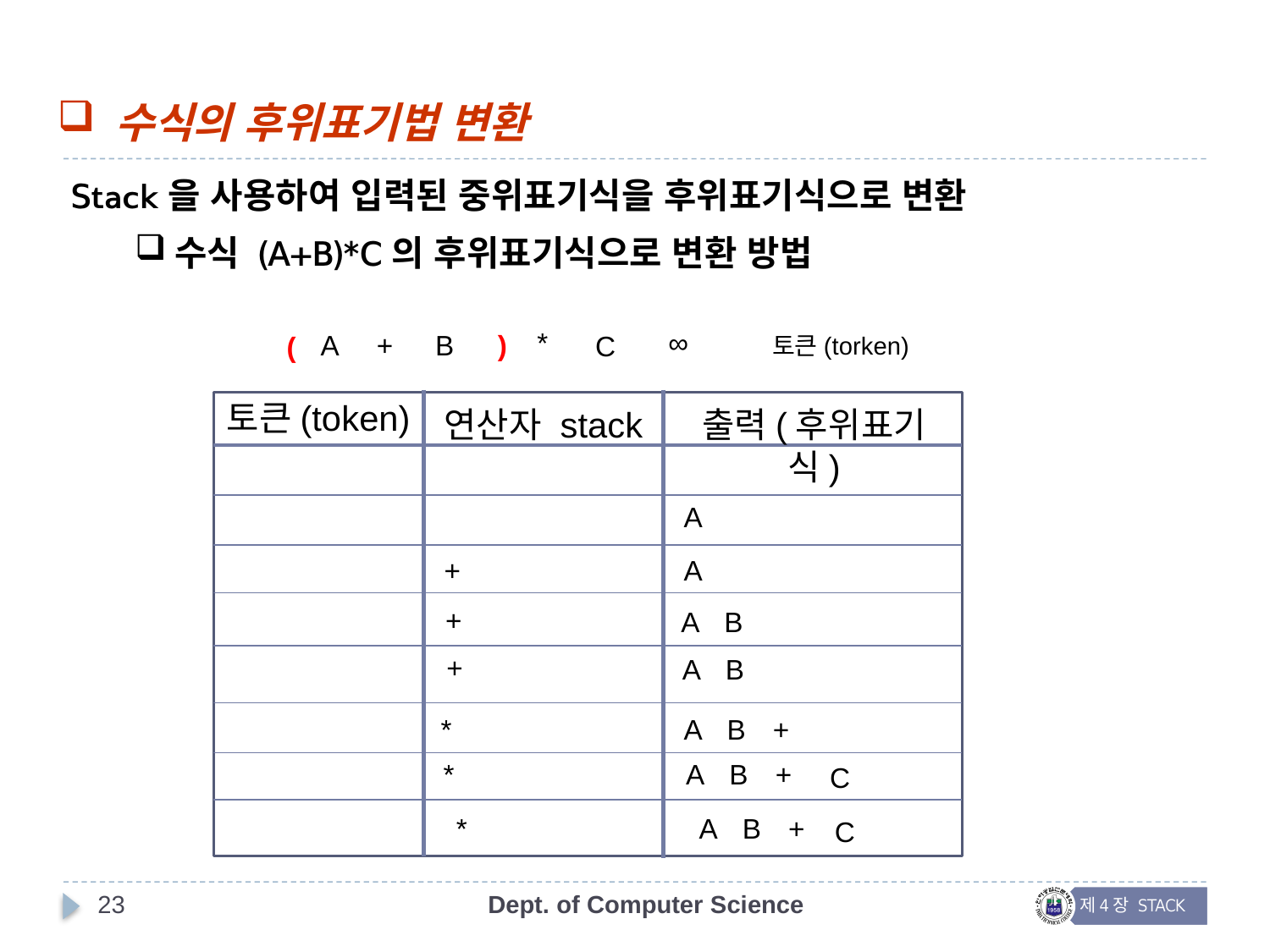

수식의 후위표기법 변환
Stack을 사용하여 입력된 중위표기식을 후위표기식으로 변환
수식 (A+B)*C의 후위표기식으로 변환 방법
*
 ∞
B
)
A
 +
 C
(
토큰(torken)
토큰(token)

연산자 stack
출력(후위표기식)
A
 +
A
 +
A
B
 +
A
B
*
A
B
 +
*
A
B
 +
 C
*
A
B
 +
 C
23
Dept. of Computer Science